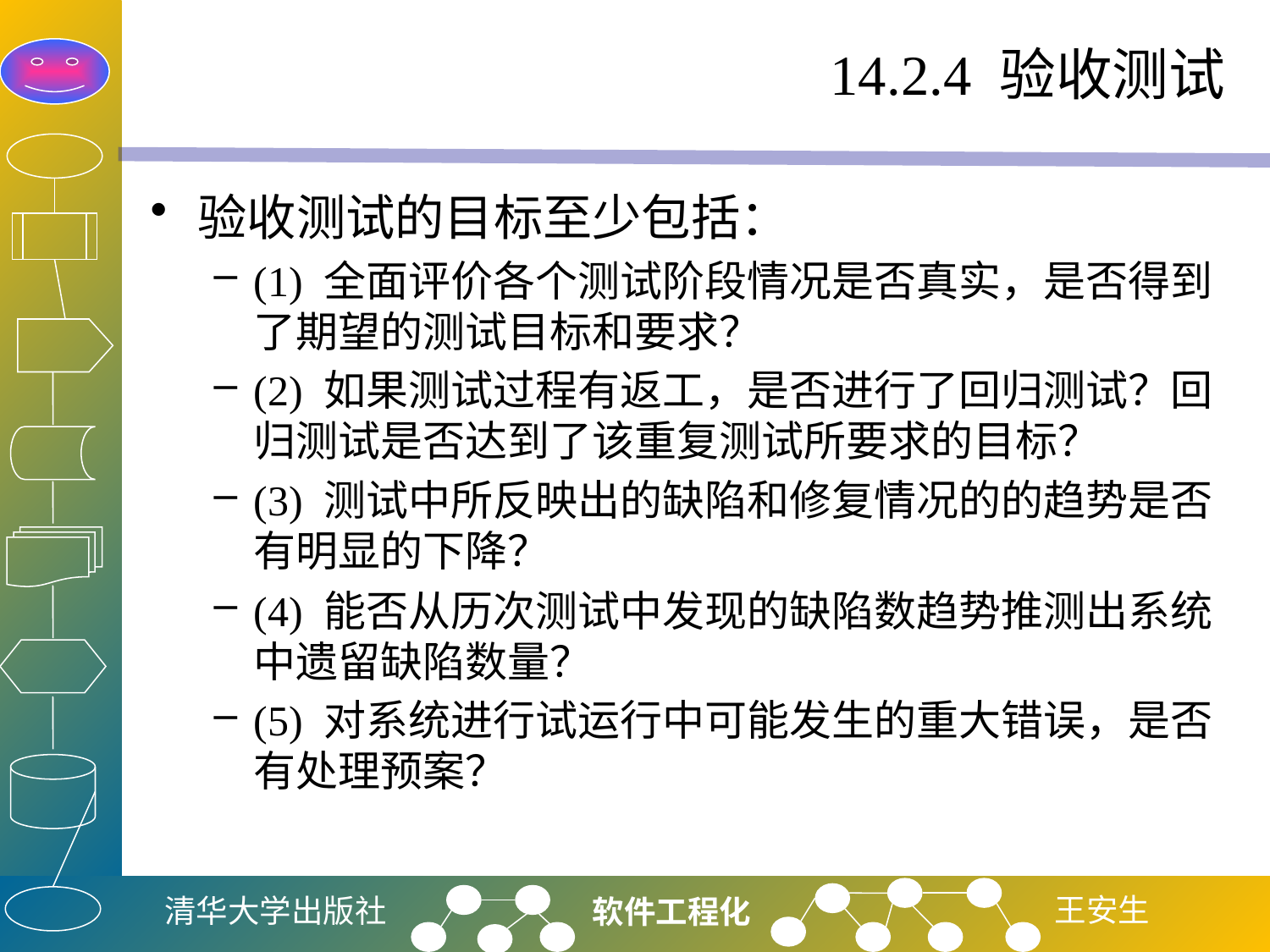

# 14.2.4 验收测试
验收测试的目标至少包括：
(1) 全面评价各个测试阶段情况是否真实，是否得到了期望的测试目标和要求？
(2) 如果测试过程有返工，是否进行了回归测试？回归测试是否达到了该重复测试所要求的目标？
(3) 测试中所反映出的缺陷和修复情况的的趋势是否有明显的下降？
(4) 能否从历次测试中发现的缺陷数趋势推测出系统中遗留缺陷数量？
(5) 对系统进行试运行中可能发生的重大错误，是否有处理预案？